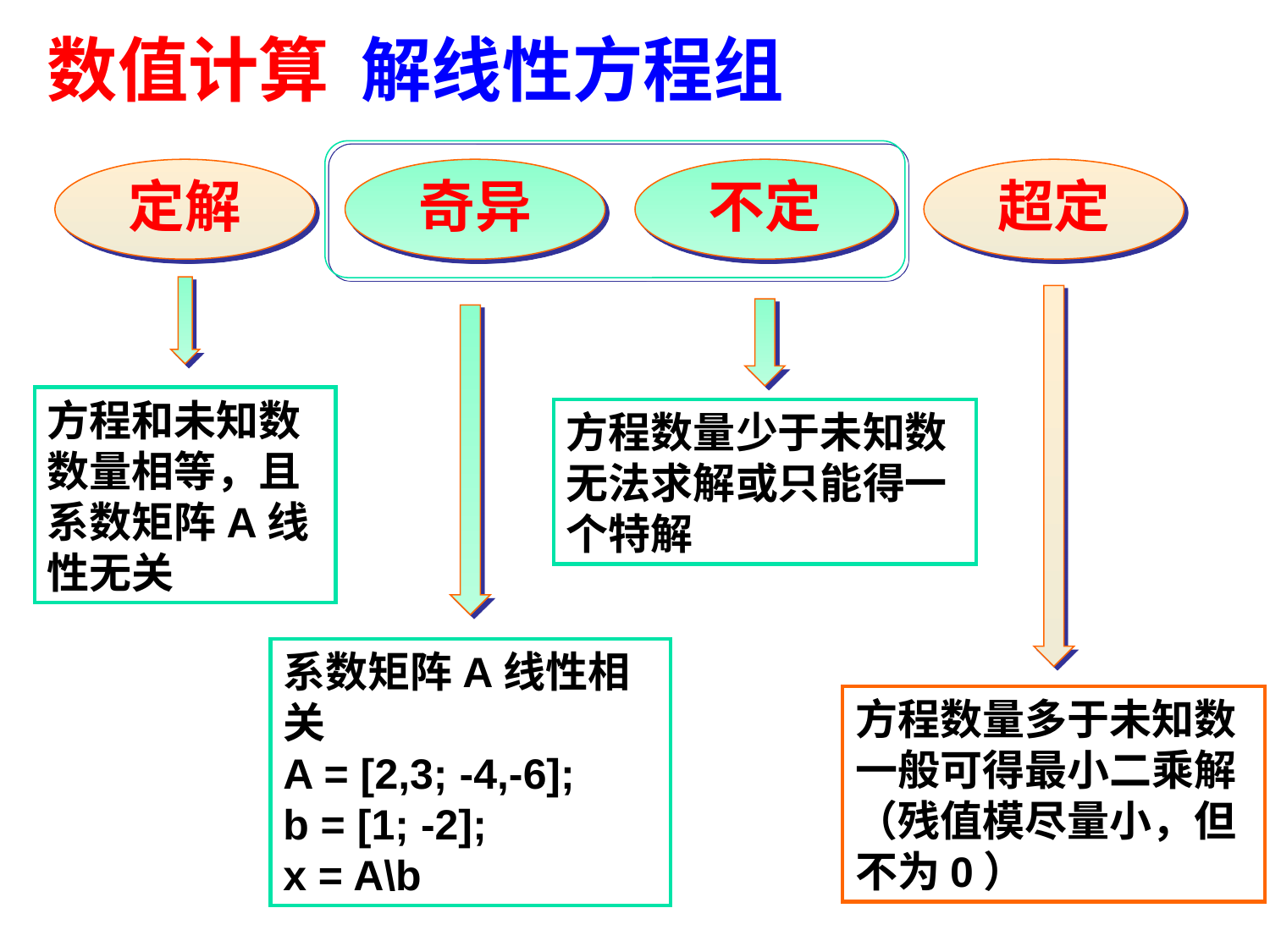

数值计算  解线性方程组

定解
奇异
不定
超定

方程和未知数数量相等，且系数矩阵A线性无关

方程数量多于未知数
一般可得最小二乘解
（残值模尽量小，但不为0）

方程数量少于未知数无法求解或只能得一个特解

系数矩阵A线性相关
A = [2,3; -4,-6];
b = [1; -2];
x = A\b
7